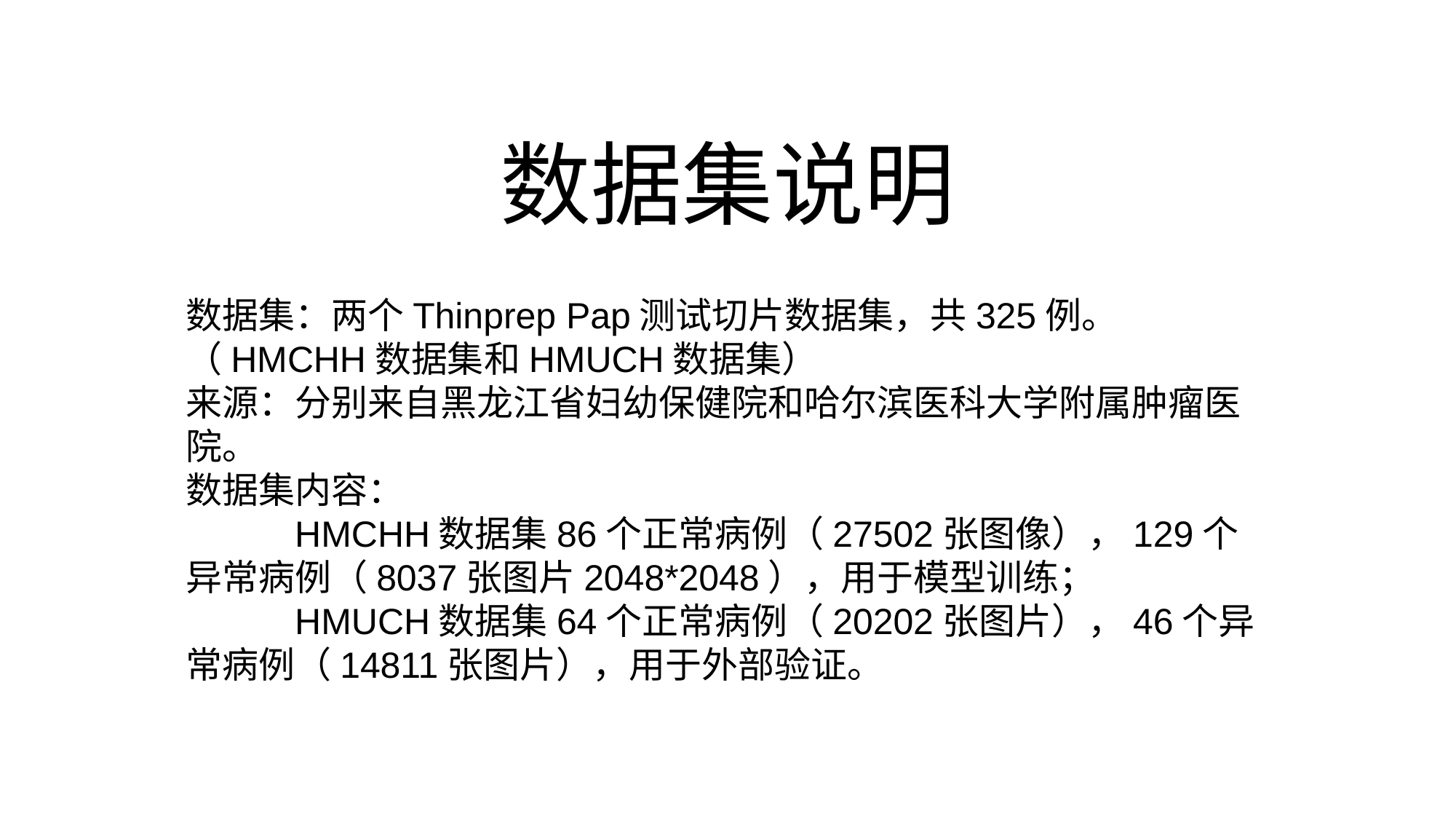

# 数据集说明
数据集：两个Thinprep Pap测试切片数据集，共325例。（HMCHH数据集和HMUCH数据集）
来源：分别来自黑龙江省妇幼保健院和哈尔滨医科大学附属肿瘤医院。
数据集内容：
	HMCHH数据集86个正常病例（27502张图像），129个异常病例（8037张图片2048*2048），用于模型训练；
	HMUCH数据集64个正常病例（20202张图片），46个异常病例（14811张图片），用于外部验证。